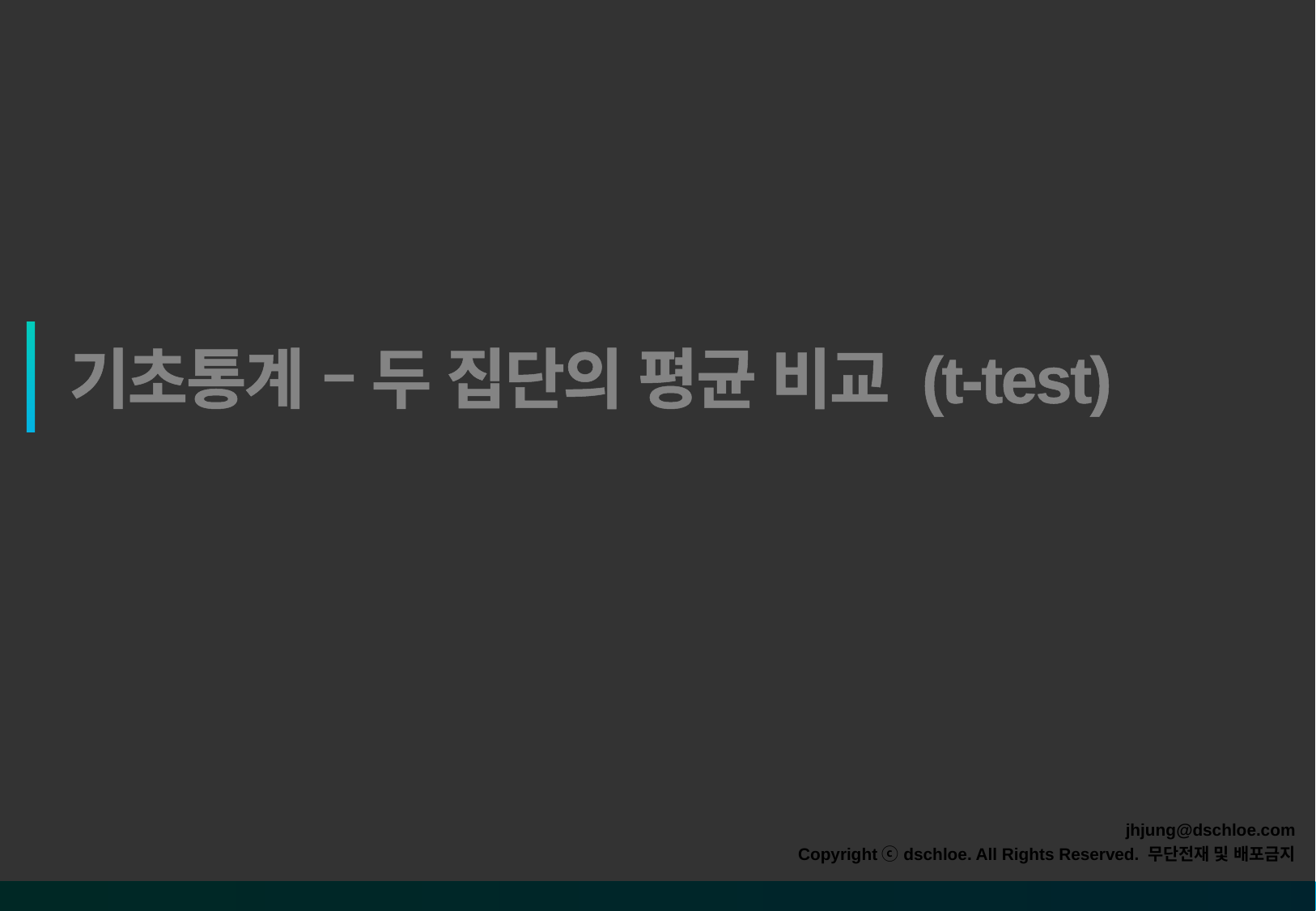

기초통계 – 두 집단의 평균 비교 (t-test)